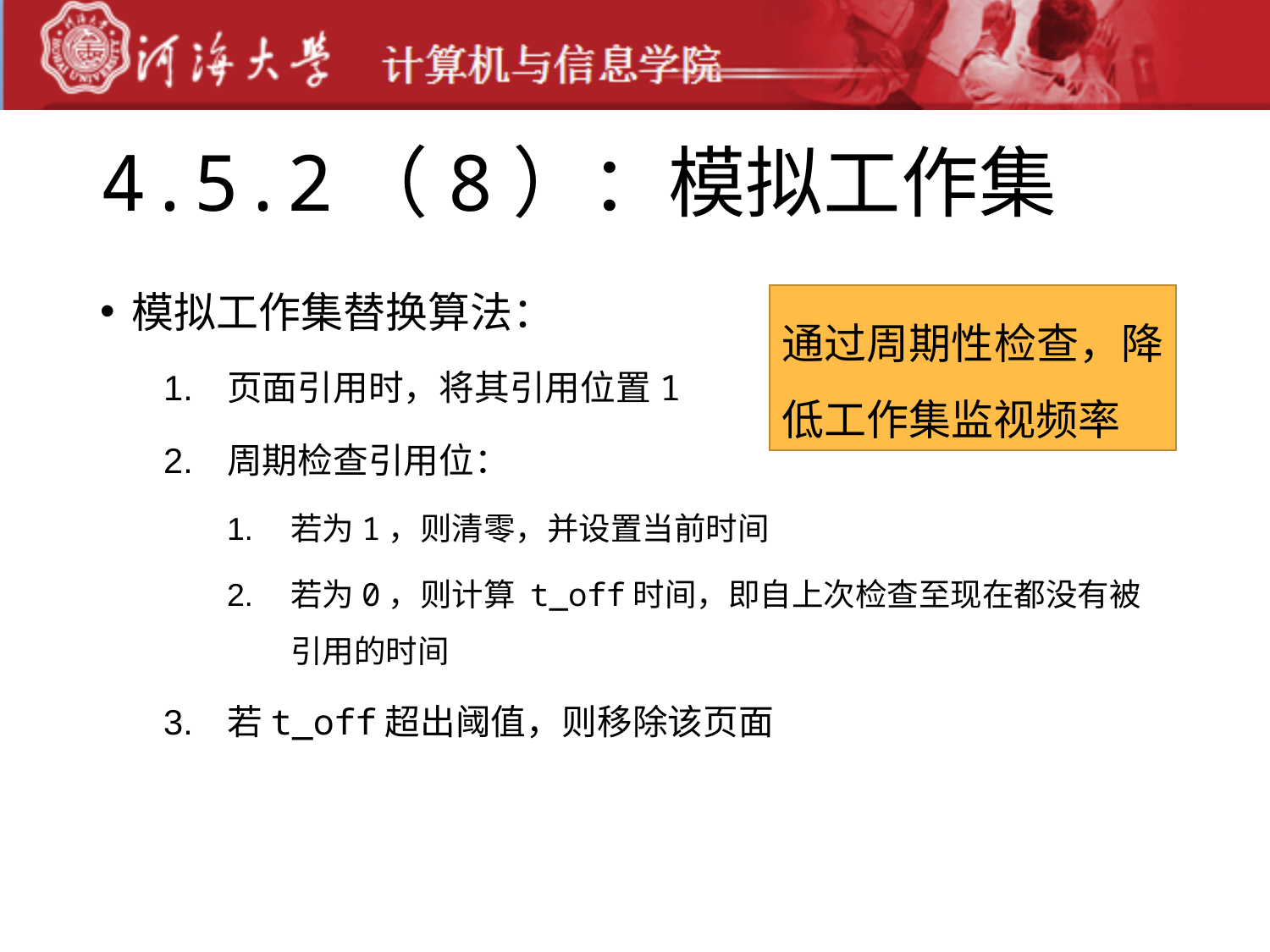

# 4.5.2（8）：模拟工作集
模拟工作集替换算法：
页面引用时，将其引用位置1
周期检查引用位：
若为1，则清零，并设置当前时间
若为0，则计算 t_off时间，即自上次检查至现在都没有被引用的时间
若t_off超出阈值，则移除该页面
通过周期性检查，降低工作集监视频率